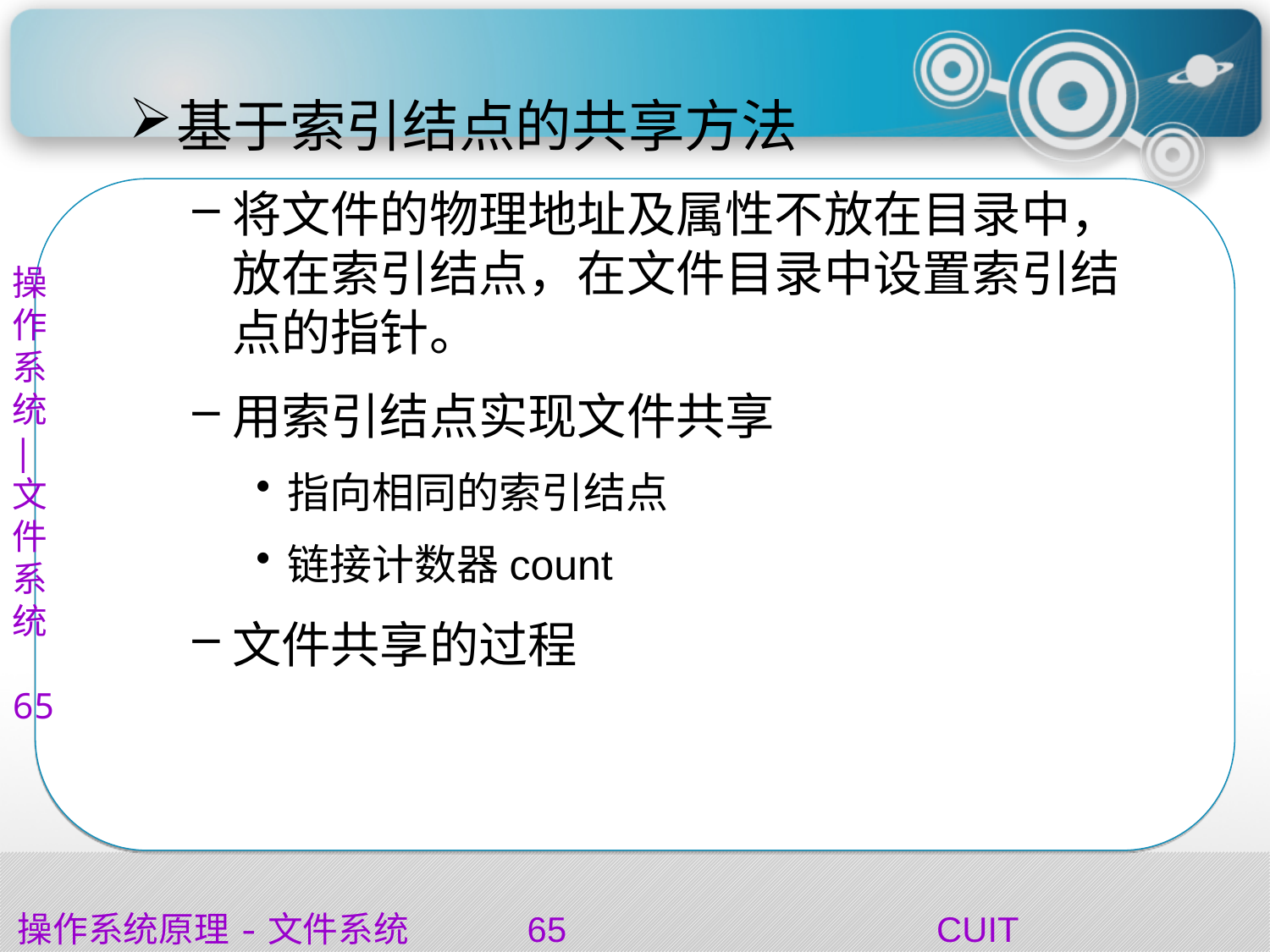

基于索引结点的共享方法
将文件的物理地址及属性不放在目录中，放在索引结点，在文件目录中设置索引结点的指针。
用索引结点实现文件共享
指向相同的索引结点
链接计数器count
文件共享的过程
操作系统|文件系统

65